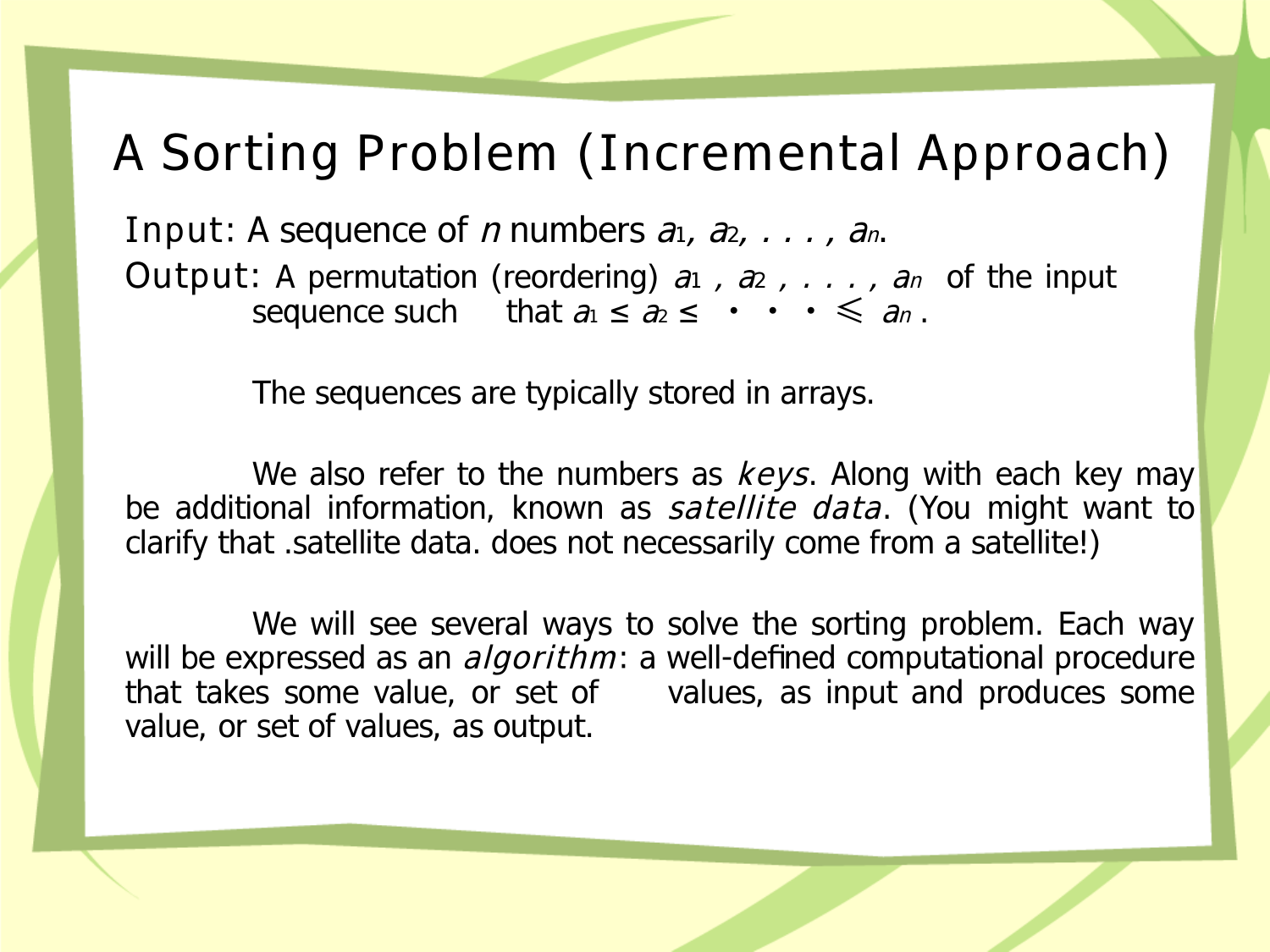

# A Sorting Problem (Incremental Approach)
	Input: A sequence of n numbers a1, a2, . . . , an.
	Output: A permutation (reordering) a1 , a2 , . . . , an  of the input 		sequence such	that a1 ≤ a2 ≤ ・ ・ ・ ≤ an .

		The sequences are typically stored in arrays.

		We also refer to the numbers as keys. Along with each key may be additional information, known as satellite data. (You might want to clarify that .satellite data. does not necessarily come from a satellite!)

		We will see several ways to solve the sorting problem. Each way will be expressed as an algorithm: a well-defined computational procedure that takes some value, or set of 	values, as input and produces some value, or set of values, as output.